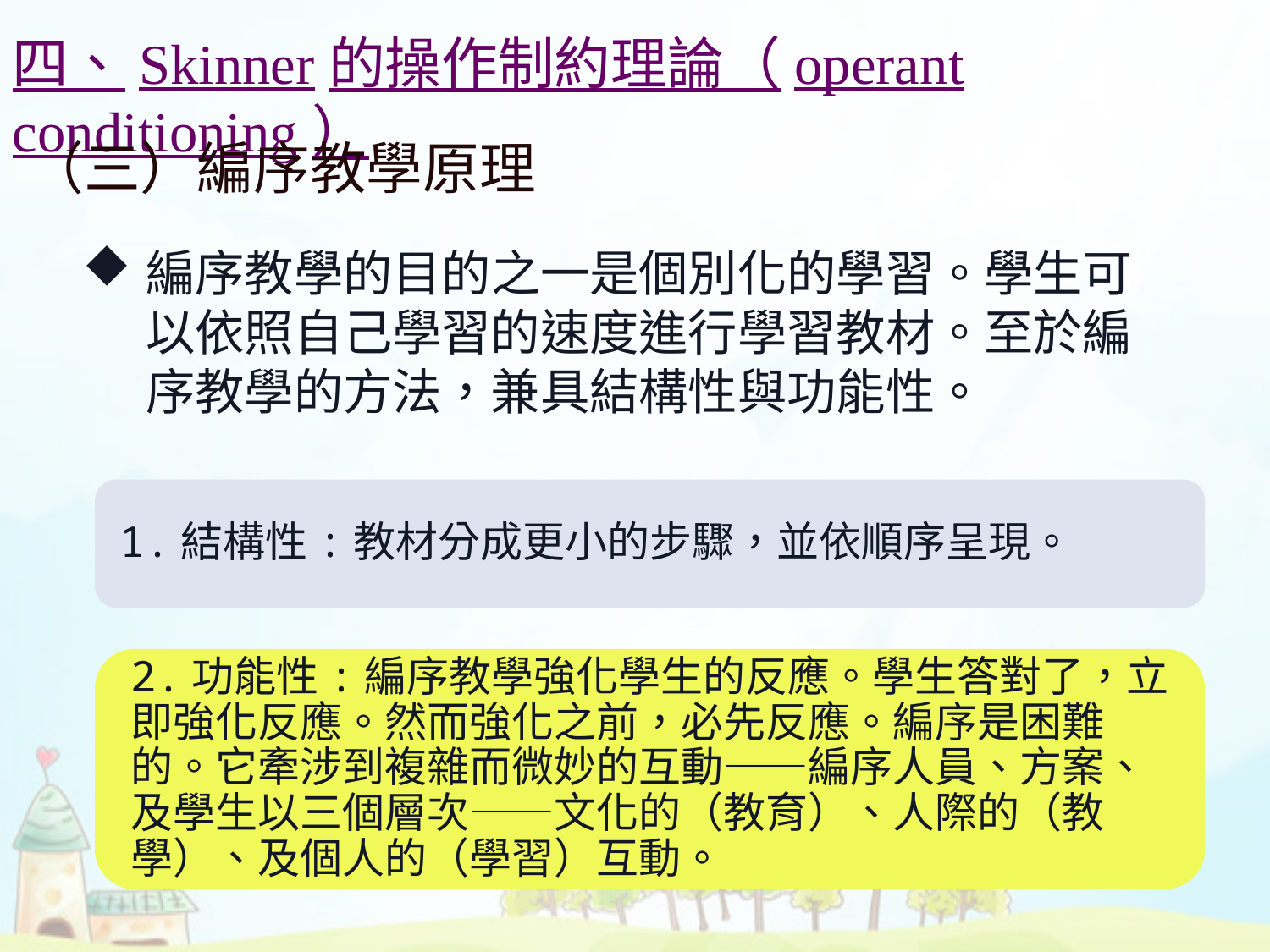

四、Skinner的操作制約理論（operant conditioning）
（三）編序教學原理
編序教學的目的之一是個別化的學習。學生可以依照自己學習的速度進行學習教材。至於編序教學的方法，兼具結構性與功能性。
1.結構性:教材分成更小的步驟，並依順序呈現。
2.功能性:編序教學強化學生的反應。學生答對了，立即強化反應。然而強化之前，必先反應。編序是困難的。它牽涉到複雜而微妙的互動――編序人員、方案、及學生以三個層次――文化的（教育）、人際的（教學）、及個人的（學習）互動。